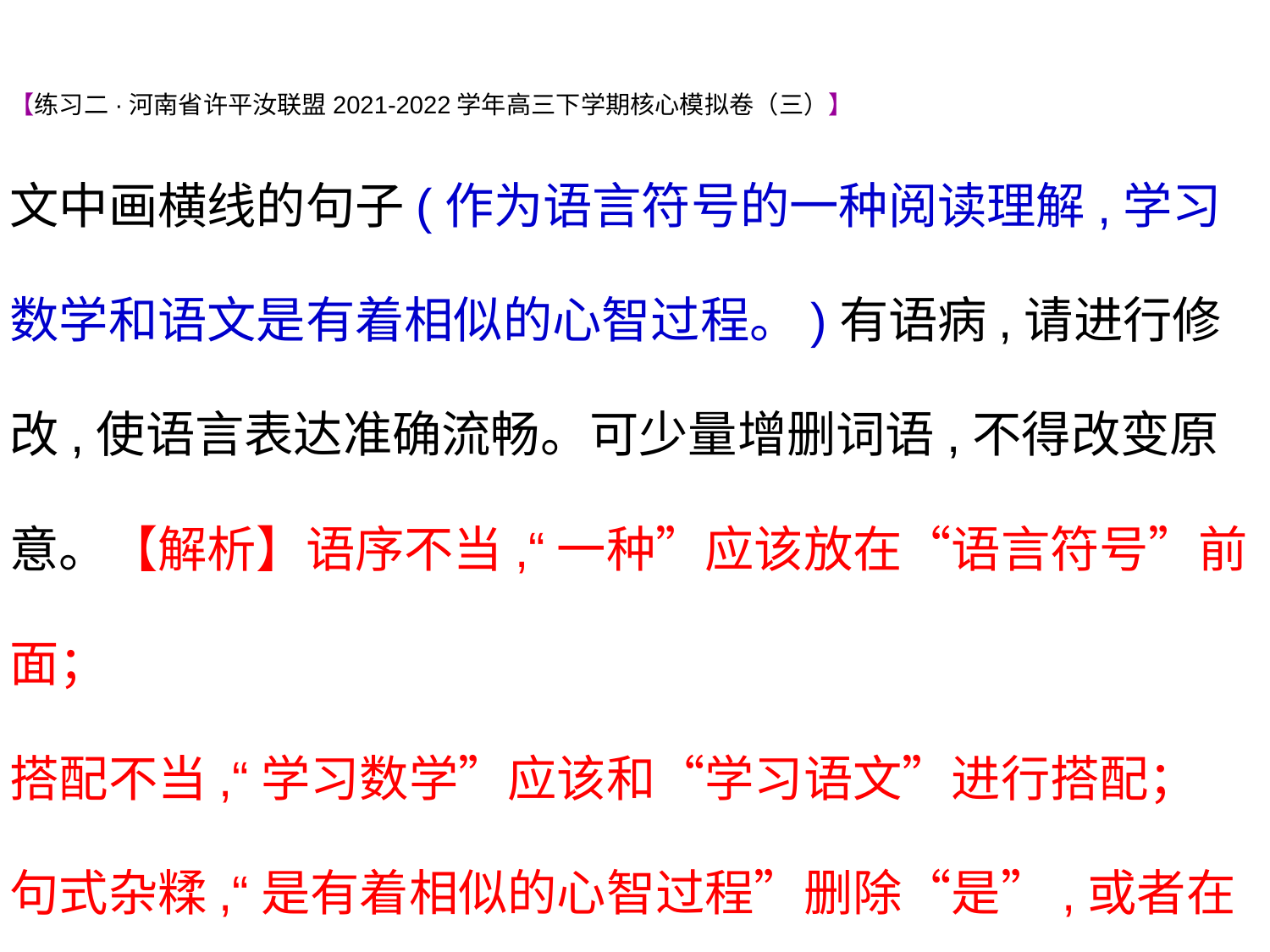

【练习二·河南省许平汝联盟2021-2022学年高三下学期核心模拟卷（三）】
文中画横线的句子(作为语言符号的一种阅读理解,学习数学和语文是有着相似的心智过程。)有语病,请进行修改,使语言表达准确流畅。可少量增删词语,不得改变原意。【解析】语序不当,“一种”应该放在“语言符号”前面；
搭配不当,“学习数学”应该和“学习语文”进行搭配；
句式杂糅,“是有着相似的心智过程”删除“是”,或者在句末加“的”。